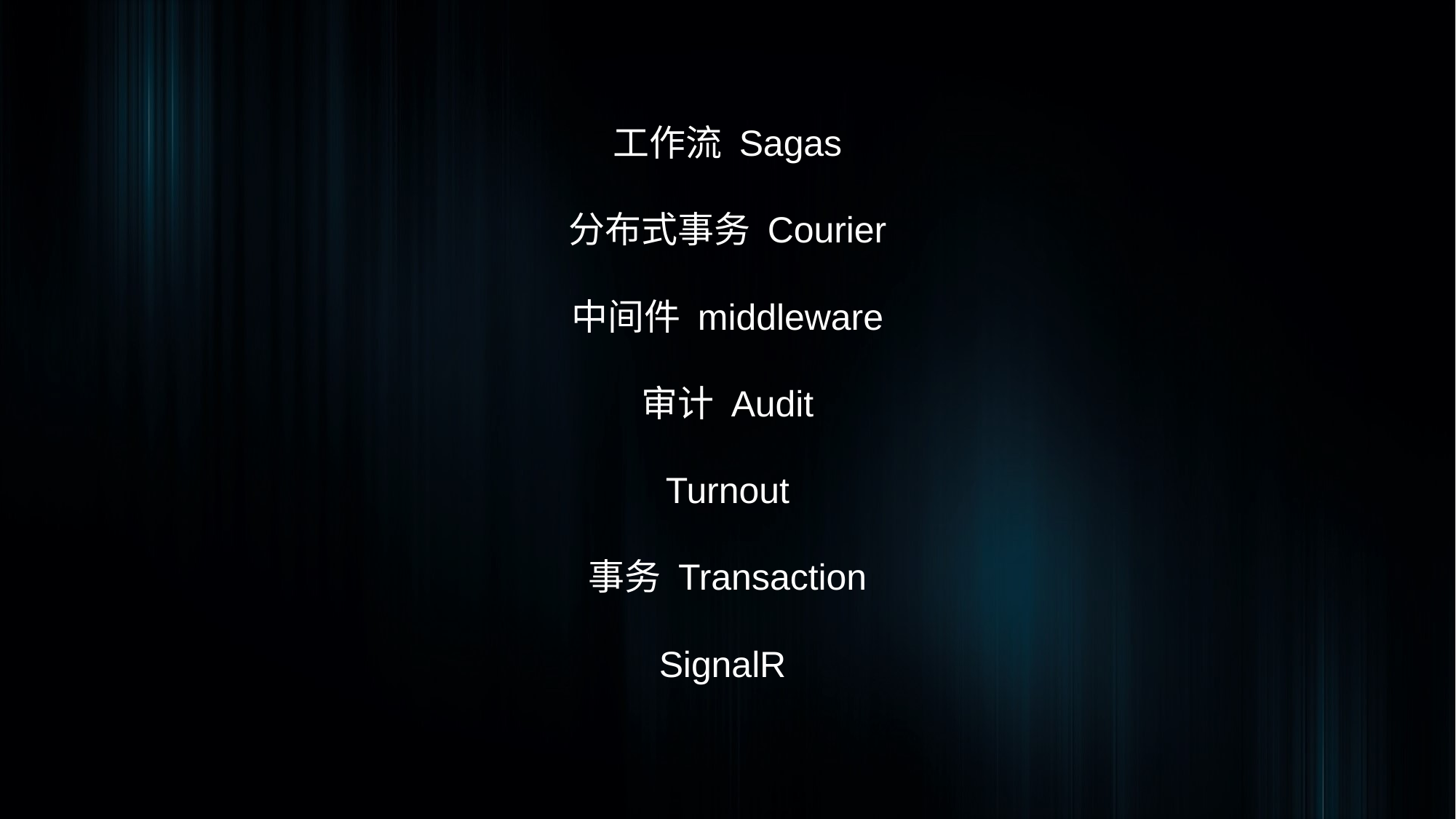

工作流 Sagas
分布式事务 Courier
中间件 middleware
审计 Audit
Turnout
事务 Transaction
SignalR